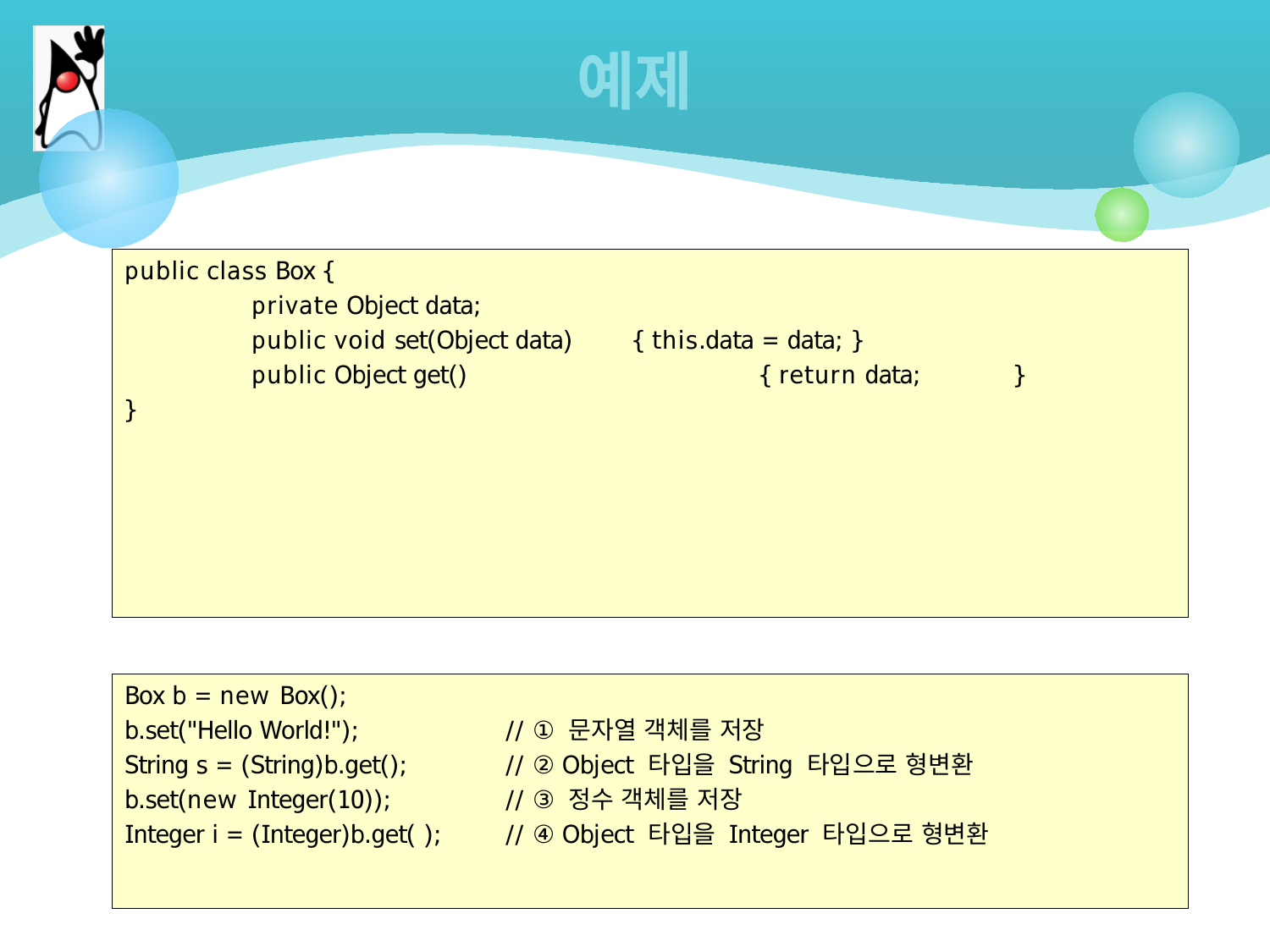

# 예제
public class Box {
	private Object data;
	public void set(Object data) 	{ this.data = data; }
	public Object get() 			{ return data; 	}
}
Box b = new Box();
b.set("Hello World!"); 		// ① 문자열 객체를 저장
String s = (String)b.get();	// ② Object 타입을 String 타입으로 형변환
b.set(new Integer(10)); 	// ③ 정수 객체를 저장
Integer i = (Integer)b.get( );	// ④ Object 타입을 Integer 타입으로 형변환